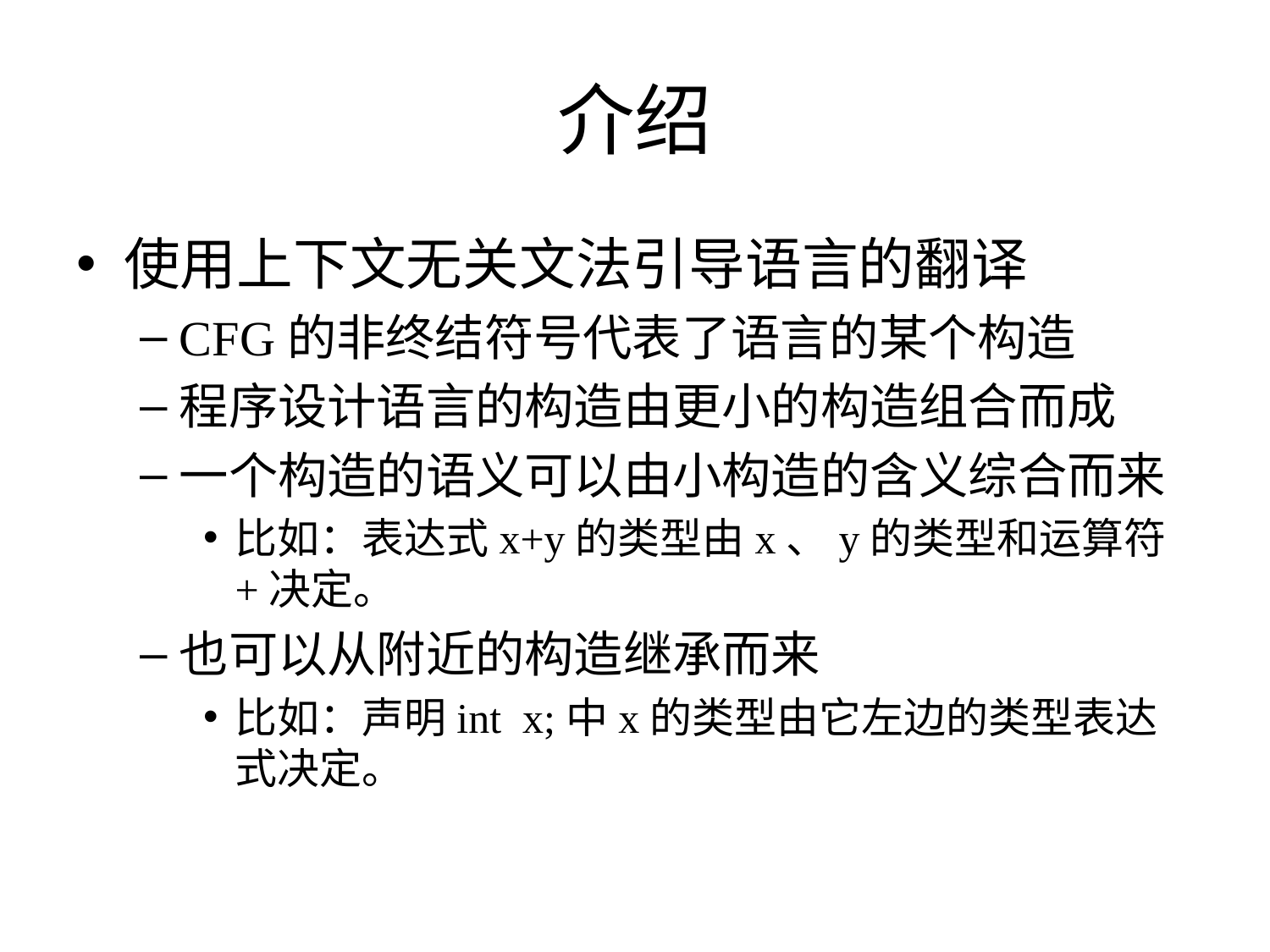

# 介绍
使用上下文无关文法引导语言的翻译
CFG的非终结符号代表了语言的某个构造
程序设计语言的构造由更小的构造组合而成
一个构造的语义可以由小构造的含义综合而来
比如：表达式x+y的类型由x、y的类型和运算符+决定。
也可以从附近的构造继承而来
比如：声明int  x;中x的类型由它左边的类型表达式决定。